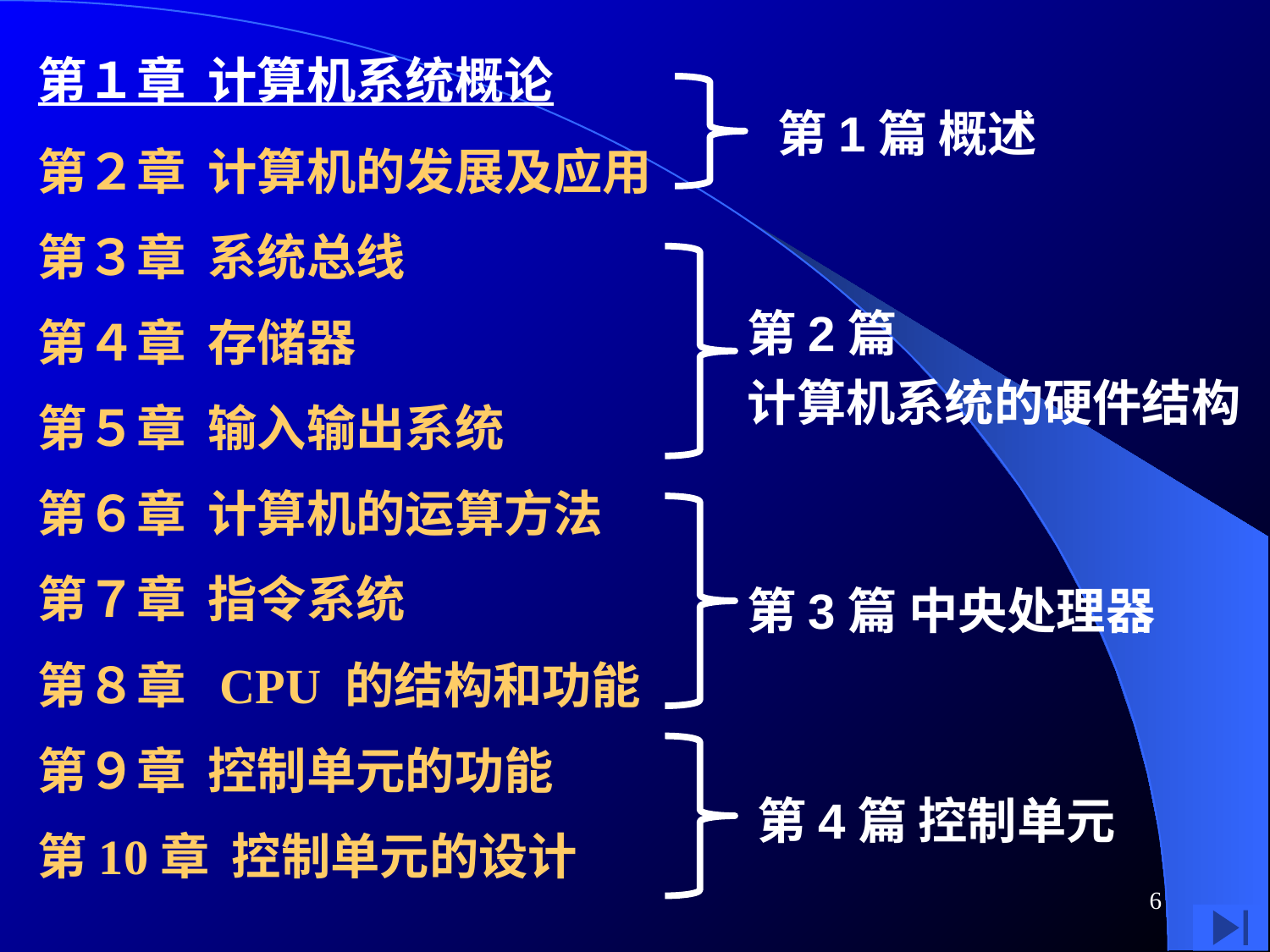

# 第１章  计算机系统概论

第1篇 概述
第２章  计算机的发展及应用
第３章  系统总线

第2篇
计算机系统的硬件结构
第４章  存储器
第５章  输入输出系统
第６章  计算机的运算方法

第3篇 中央处理器
第７章  指令系统
第８章  CPU 的结构和功能
第９章  控制单元的功能

第4篇 控制单元
第10章  控制单元的设计
6